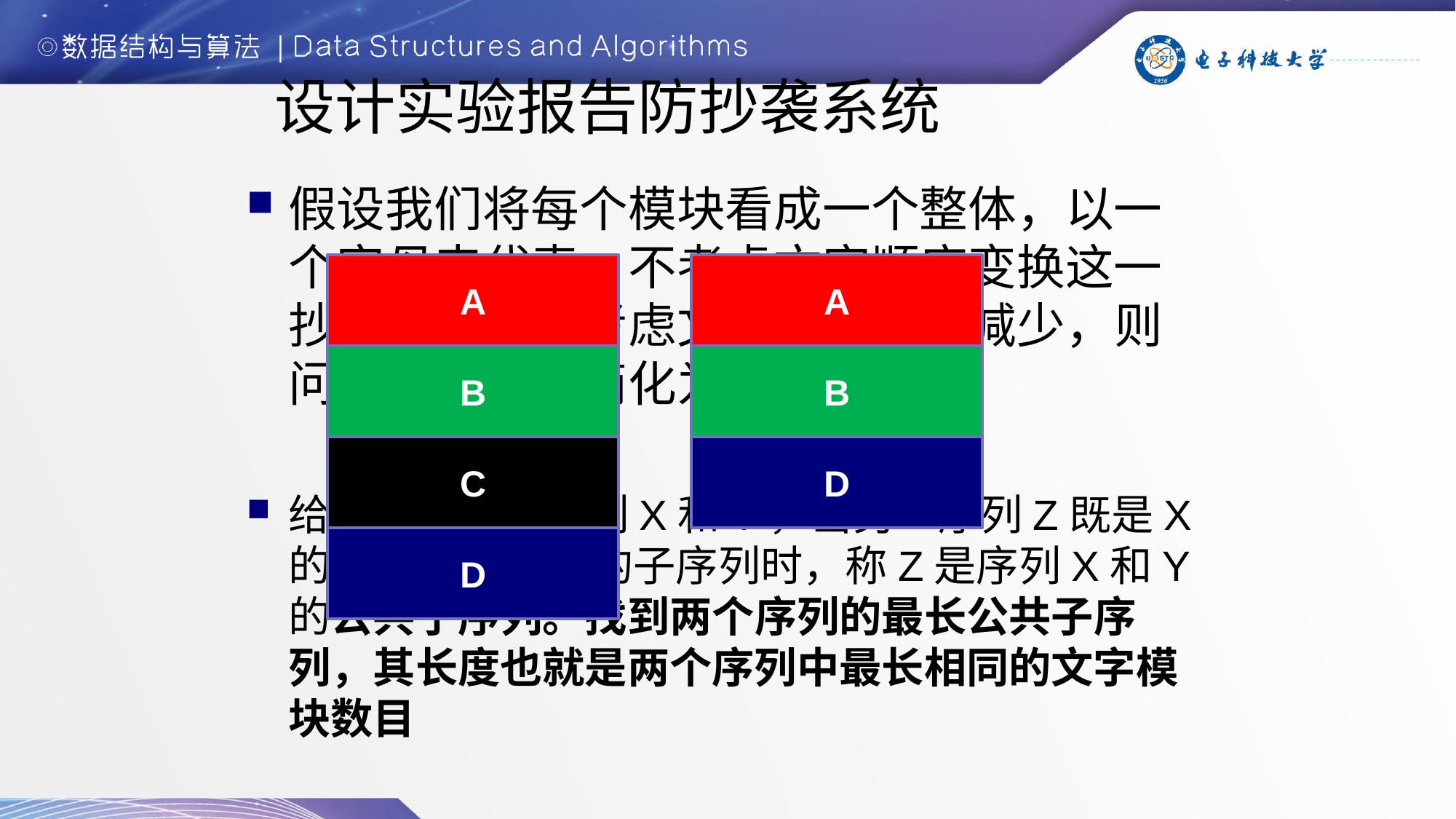

# 设计实验报告防抄袭系统
假设我们将每个模块看成一个整体，以一个字母来代表，不考虑文字顺序变换这一抄袭手法，只考虑文字的增添和减少，则问题是否可以简化为以下问题？

给定2个字符序列X和Y，当另一序列Z既是X的子序列又是Y的子序列时，称Z是序列X和Y的公共子序列。找到两个序列的最长公共子序列，其长度也就是两个序列中最长相同的文字模块数目
A
B
C
D
A
B
D